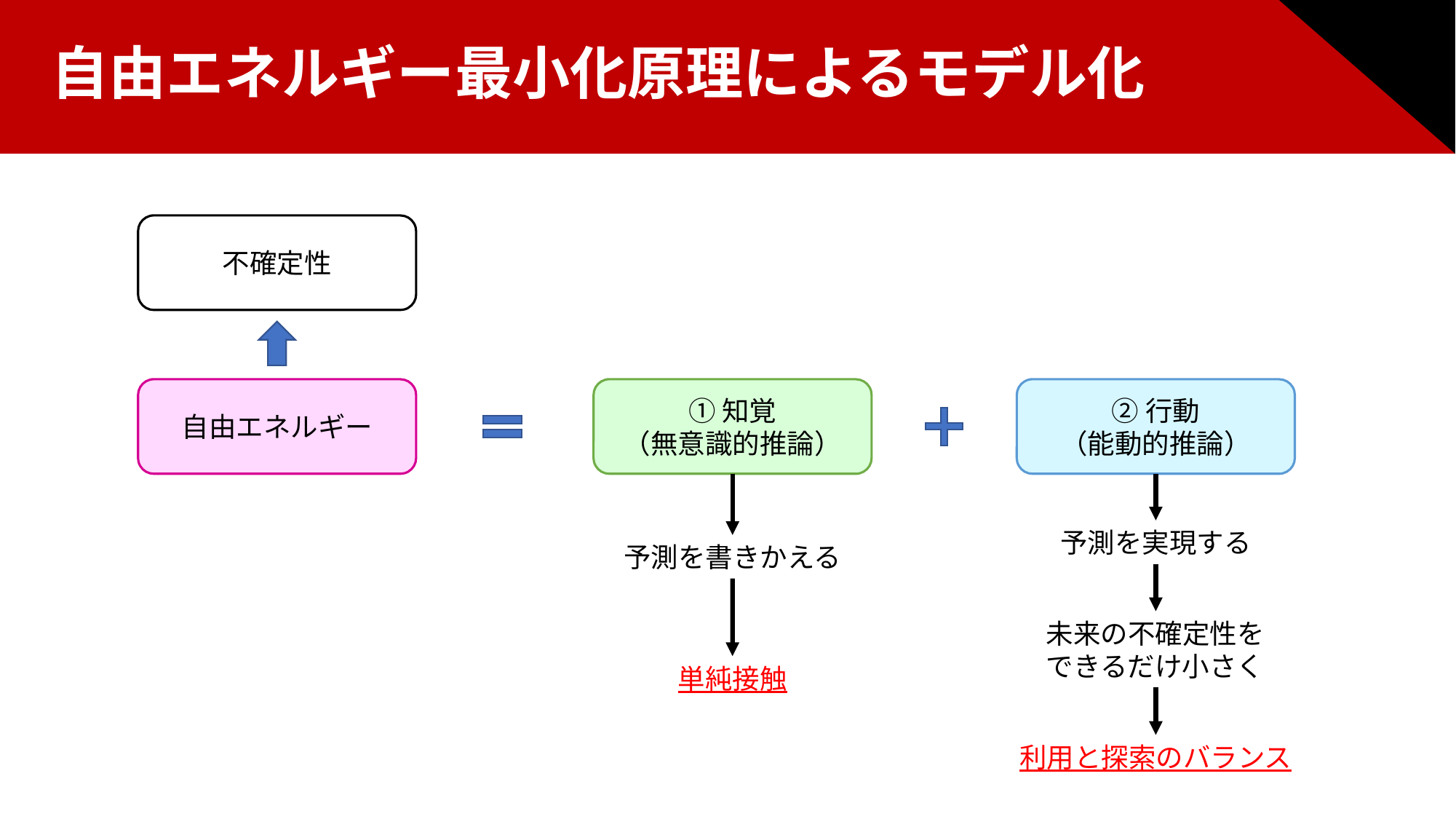

自由エネルギー最小化原理によるモデル化
不確定性

自由エネルギー
①知覚
（無意識的推論）
②行動
（能動的推論）

予測を実現する
予測を書きかえる
未来の不確定性をできるだけ小さく
単純接触
利用と探索のバランス